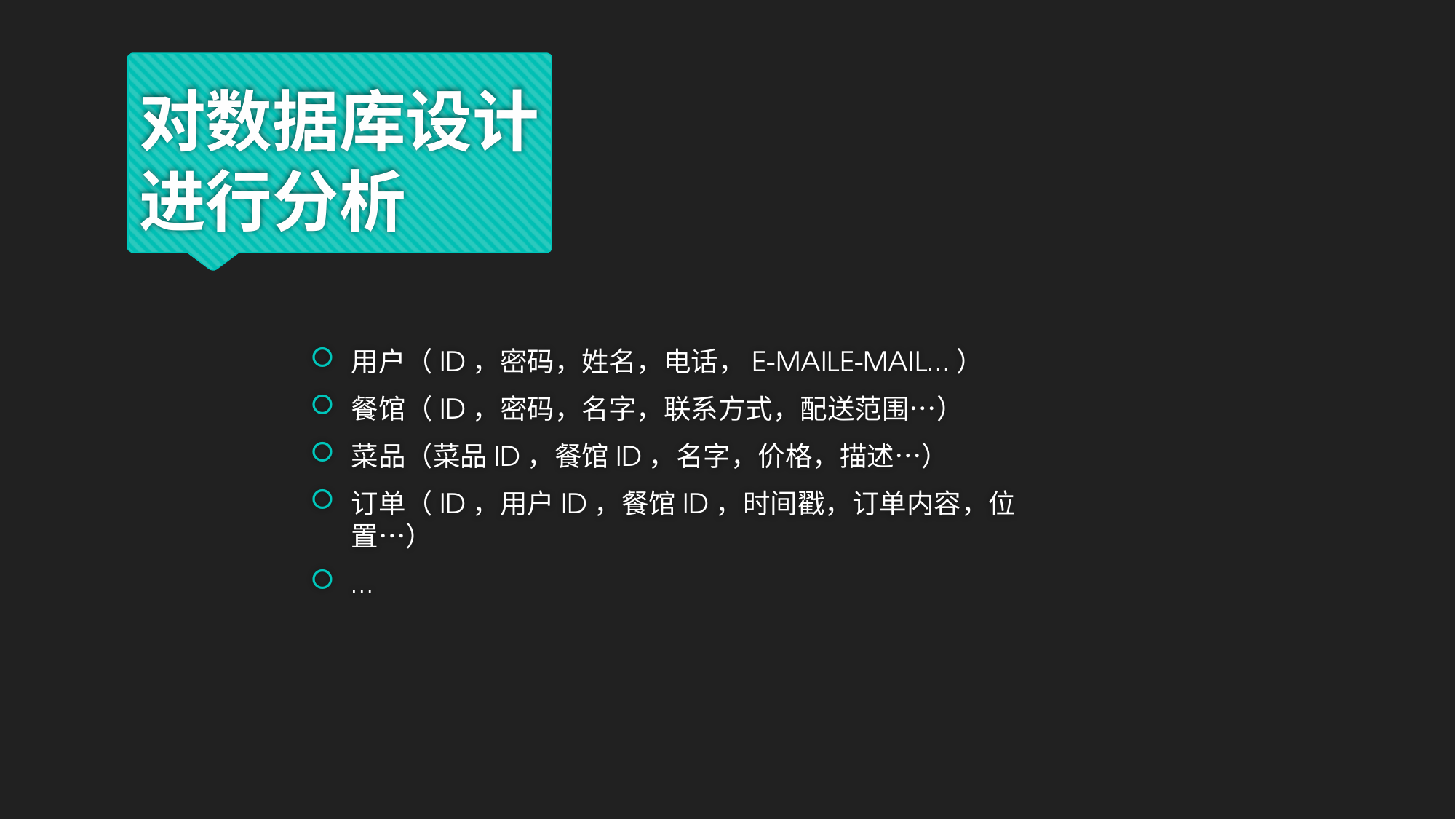

# 对数据库设计进行分析
用户（ID，密码，姓名，电话，E-MAILE-MAIL…）
餐馆（ID，密码，名字，联系方式，配送范围…）
菜品（菜品ID，餐馆ID，名字，价格，描述…）
订单（ID，用户ID，餐馆ID，时间戳，订单内容，位置…）
…